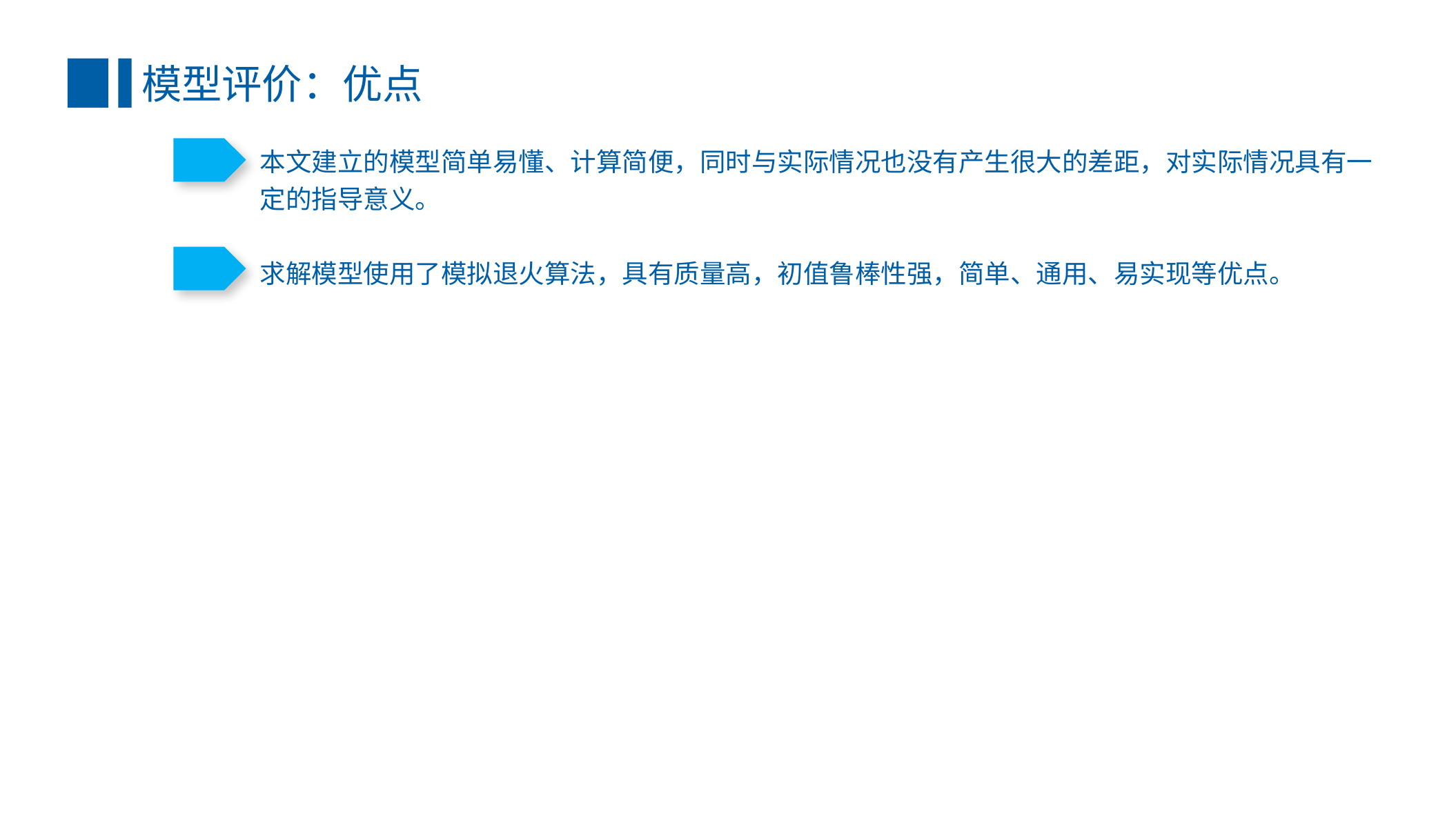

模型评价：优点

本文建立的模型简单易懂、计算简便，同时与实际情况也没有产生很大的差距，对实际情况具有一定的指导意义。

求解模型使用了模拟退火算法，具有质量高，初值鲁棒性强，简单、通用、易实现等优点。